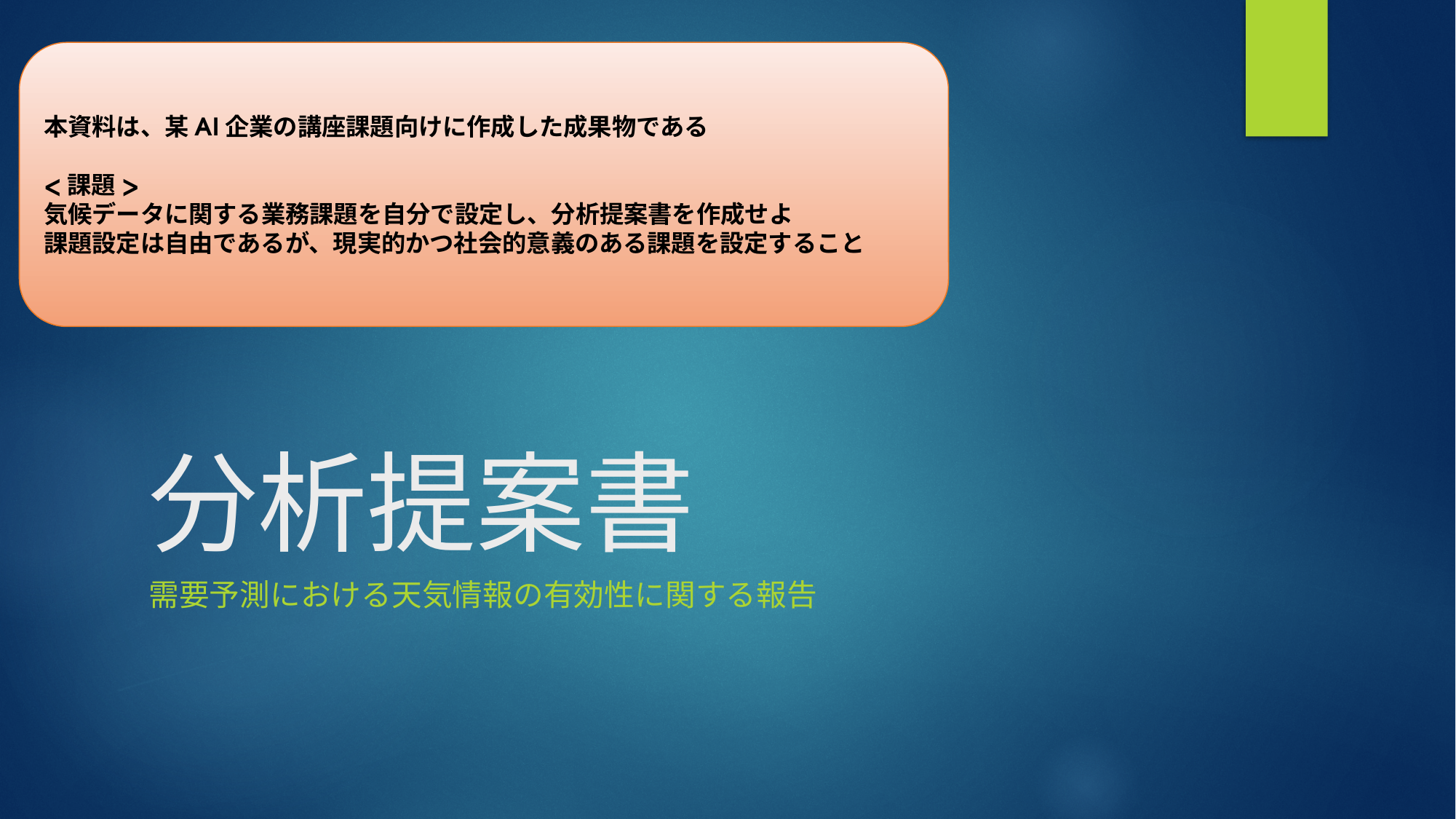

本資料は、某AI企業の講座課題向けに作成した成果物である

<課題>
気候データに関する業務課題を自分で設定し、分析提案書を作成せよ
課題設定は自由であるが、現実的かつ社会的意義のある課題を設定すること
# 分析提案書
需要予測における天気情報の有効性に関する報告